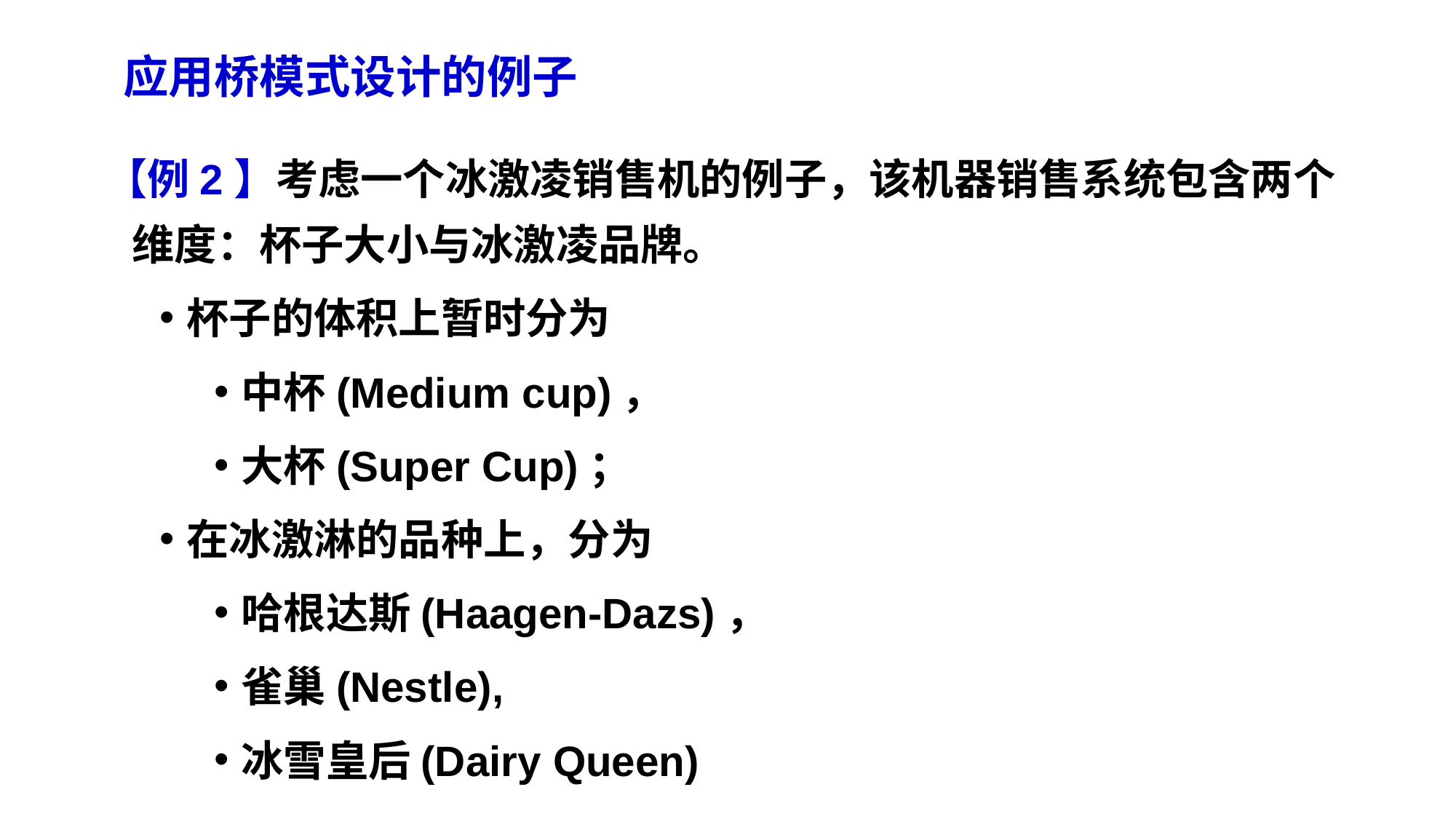

# 应用桥模式设计的例子
【例2】考虑一个冰激凌销售机的例子，该机器销售系统包含两个维度：杯子大小与冰激凌品牌。
杯子的体积上暂时分为
中杯(Medium cup)，
大杯(Super Cup)；
在冰激淋的品种上，分为
哈根达斯(Haagen-Dazs)，
雀巢(Nestle),
冰雪皇后(Dairy Queen)